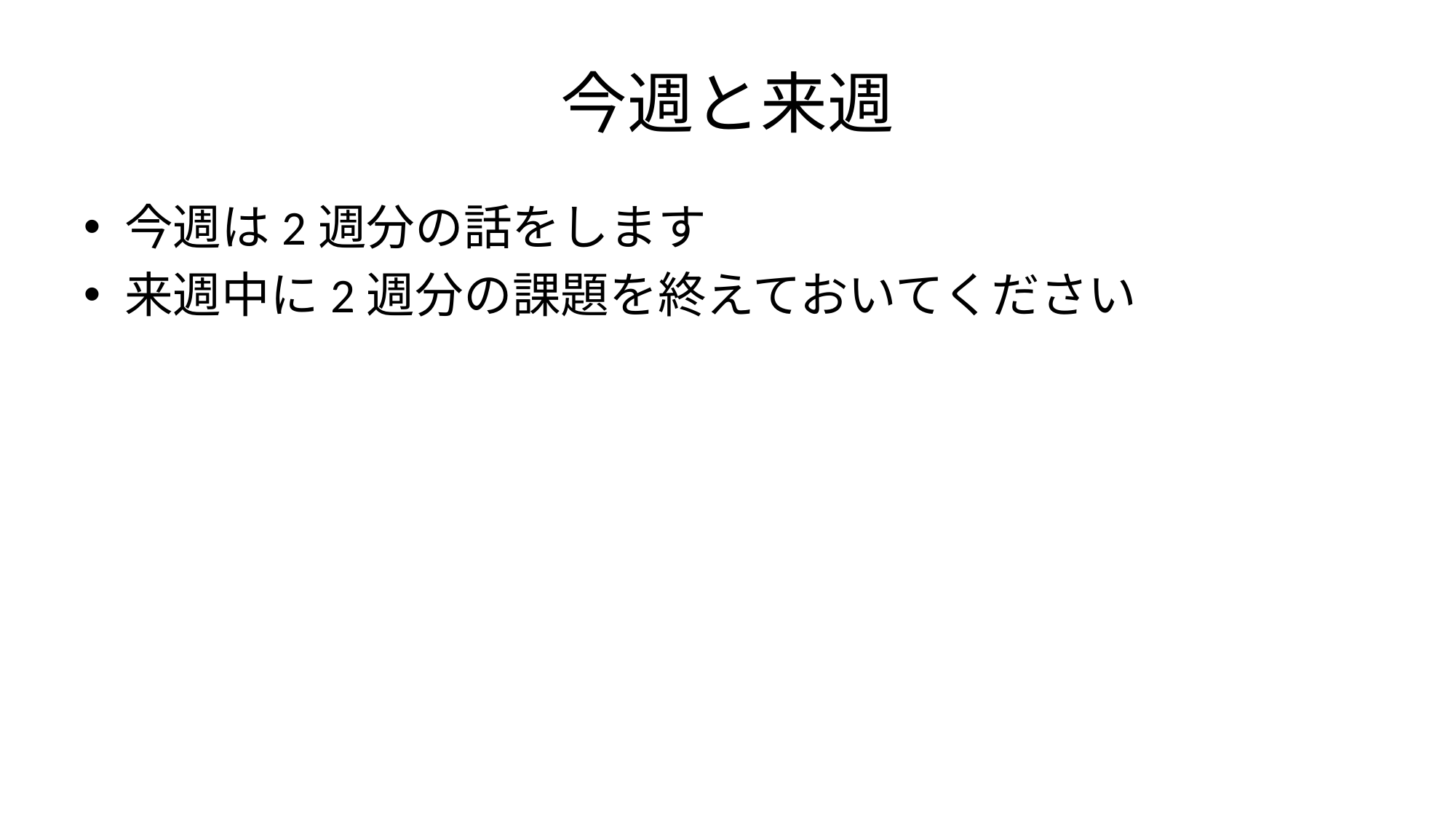

# 今週と来週
今週は2週分の話をします
来週中に2週分の課題を終えておいてください